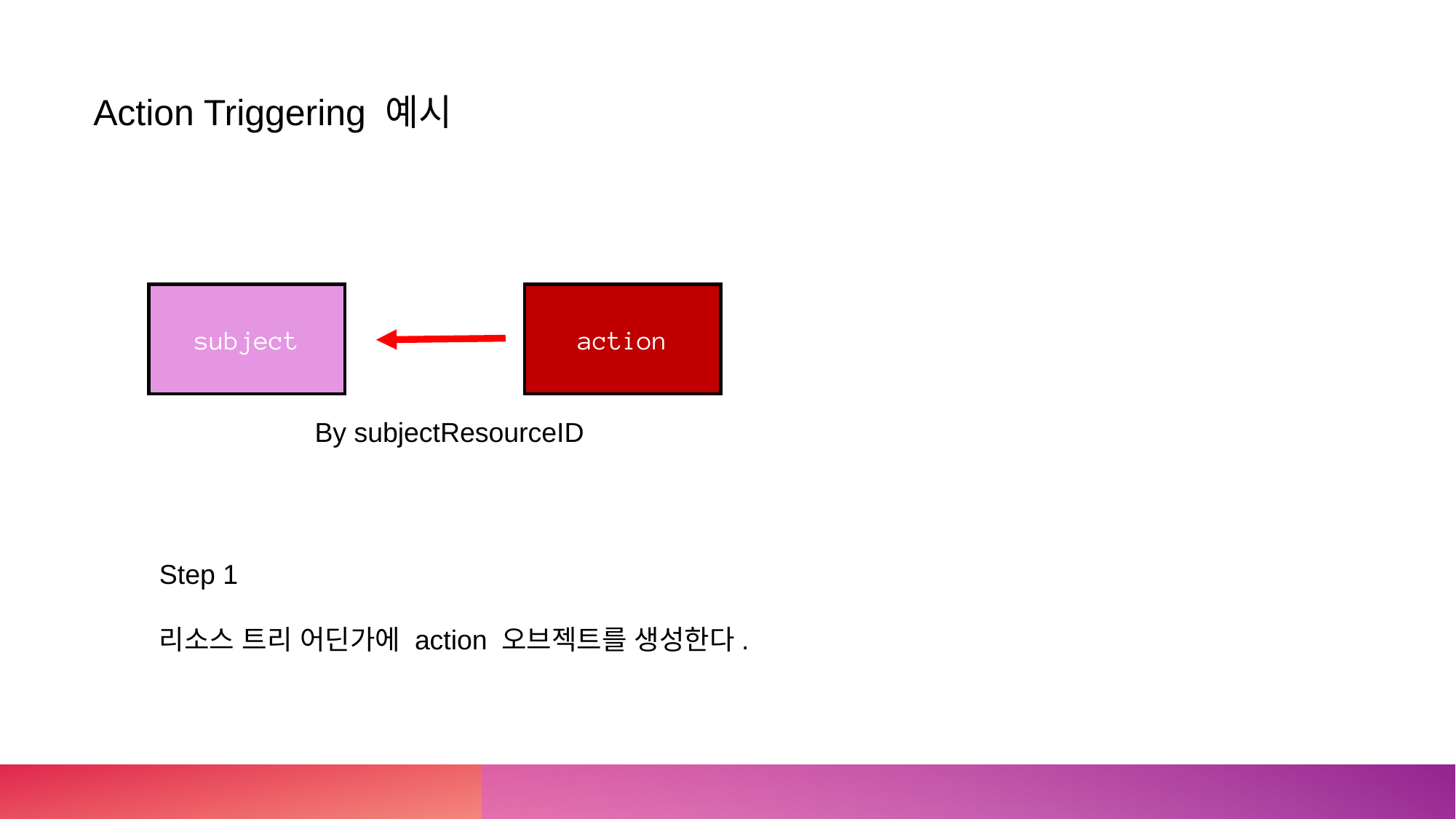

Action Triggering 예시
action
subject
By subjectResourceID
Step 1

리소스 트리 어딘가에 action 오브젝트를 생성한다.